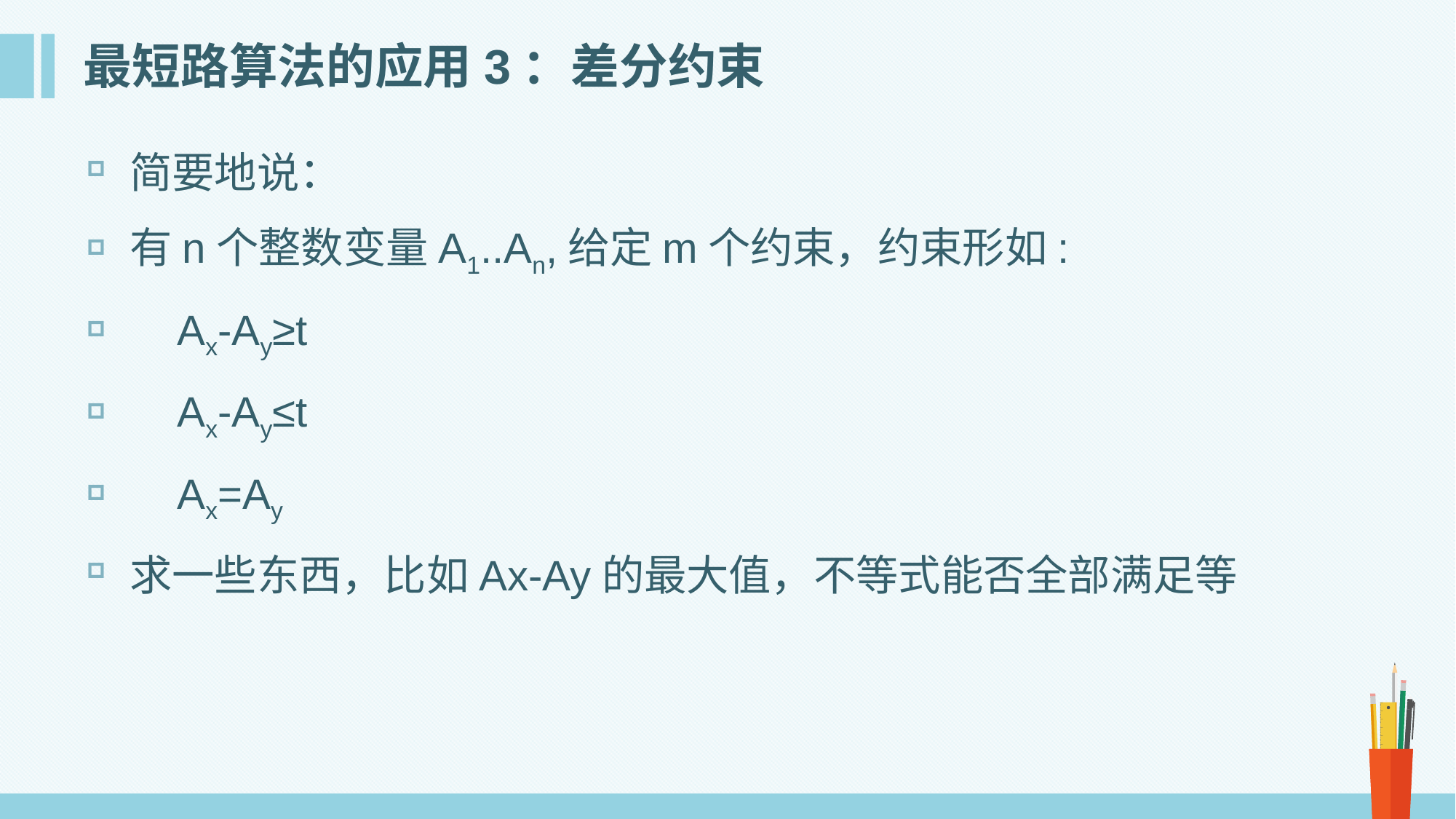

# 最短路算法的应用3：差分约束
简要地说：
有n个整数变量A1..An,给定m个约束，约束形如:
    Ax-Ay≥t
    Ax-Ay≤t
    Ax=Ay
求一些东西，比如Ax-Ay的最大值，不等式能否全部满足等